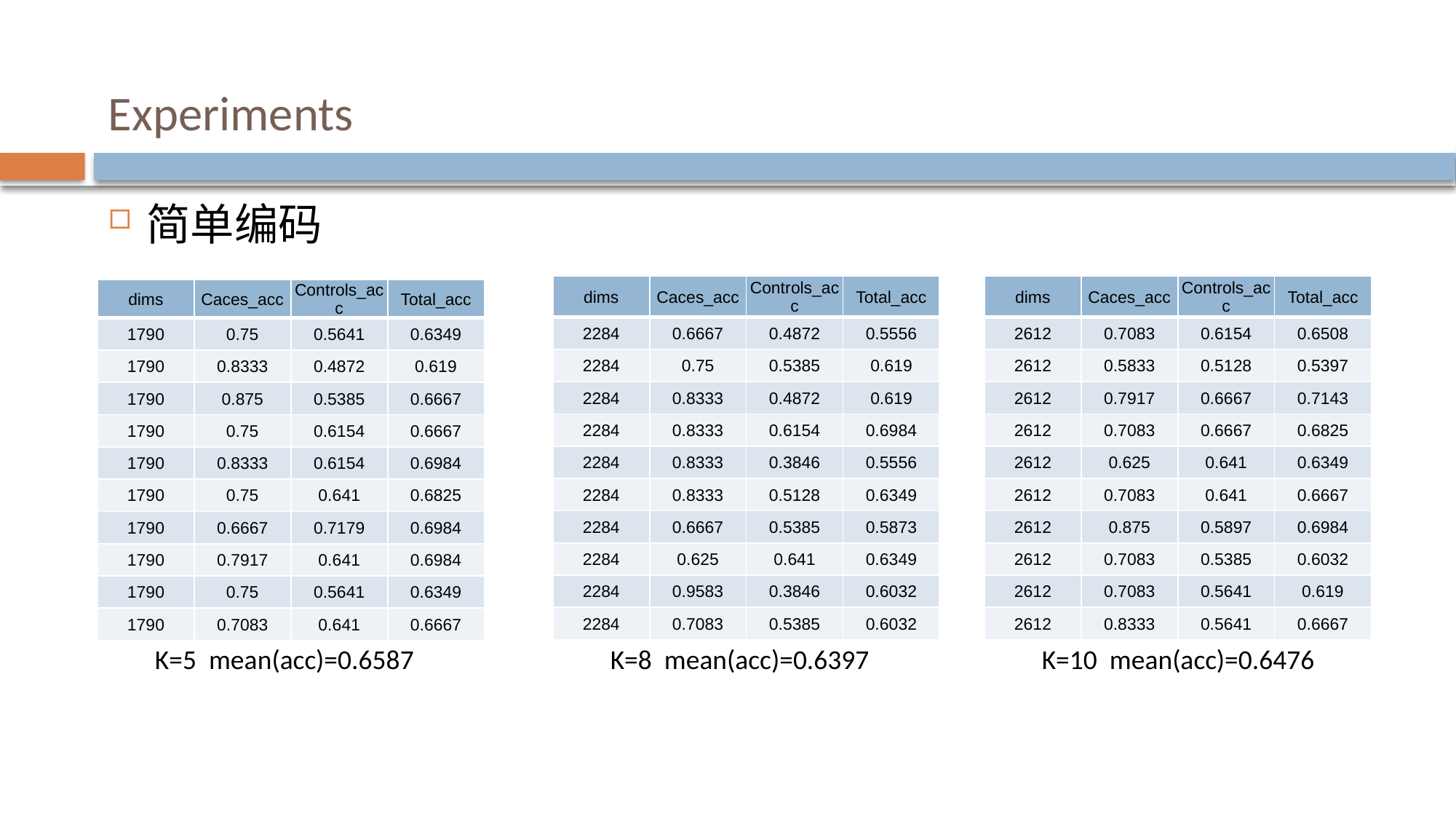

# Experiments
简单编码
| dims | Caces\_acc | Controls\_acc | Total\_acc |
| --- | --- | --- | --- |
| 2612 | 0.7083 | 0.6154 | 0.6508 |
| 2612 | 0.5833 | 0.5128 | 0.5397 |
| 2612 | 0.7917 | 0.6667 | 0.7143 |
| 2612 | 0.7083 | 0.6667 | 0.6825 |
| 2612 | 0.625 | 0.641 | 0.6349 |
| 2612 | 0.7083 | 0.641 | 0.6667 |
| 2612 | 0.875 | 0.5897 | 0.6984 |
| 2612 | 0.7083 | 0.5385 | 0.6032 |
| 2612 | 0.7083 | 0.5641 | 0.619 |
| 2612 | 0.8333 | 0.5641 | 0.6667 |
| dims | Caces\_acc | Controls\_acc | Total\_acc |
| --- | --- | --- | --- |
| 2284 | 0.6667 | 0.4872 | 0.5556 |
| 2284 | 0.75 | 0.5385 | 0.619 |
| 2284 | 0.8333 | 0.4872 | 0.619 |
| 2284 | 0.8333 | 0.6154 | 0.6984 |
| 2284 | 0.8333 | 0.3846 | 0.5556 |
| 2284 | 0.8333 | 0.5128 | 0.6349 |
| 2284 | 0.6667 | 0.5385 | 0.5873 |
| 2284 | 0.625 | 0.641 | 0.6349 |
| 2284 | 0.9583 | 0.3846 | 0.6032 |
| 2284 | 0.7083 | 0.5385 | 0.6032 |
| dims | Caces\_acc | Controls\_acc | Total\_acc |
| --- | --- | --- | --- |
| 1790 | 0.75 | 0.5641 | 0.6349 |
| 1790 | 0.8333 | 0.4872 | 0.619 |
| 1790 | 0.875 | 0.5385 | 0.6667 |
| 1790 | 0.75 | 0.6154 | 0.6667 |
| 1790 | 0.8333 | 0.6154 | 0.6984 |
| 1790 | 0.75 | 0.641 | 0.6825 |
| 1790 | 0.6667 | 0.7179 | 0.6984 |
| 1790 | 0.7917 | 0.641 | 0.6984 |
| 1790 | 0.75 | 0.5641 | 0.6349 |
| 1790 | 0.7083 | 0.641 | 0.6667 |
K=5  mean(acc)=0.6587
K=8  mean(acc)=0.6397
K=10  mean(acc)=0.6476